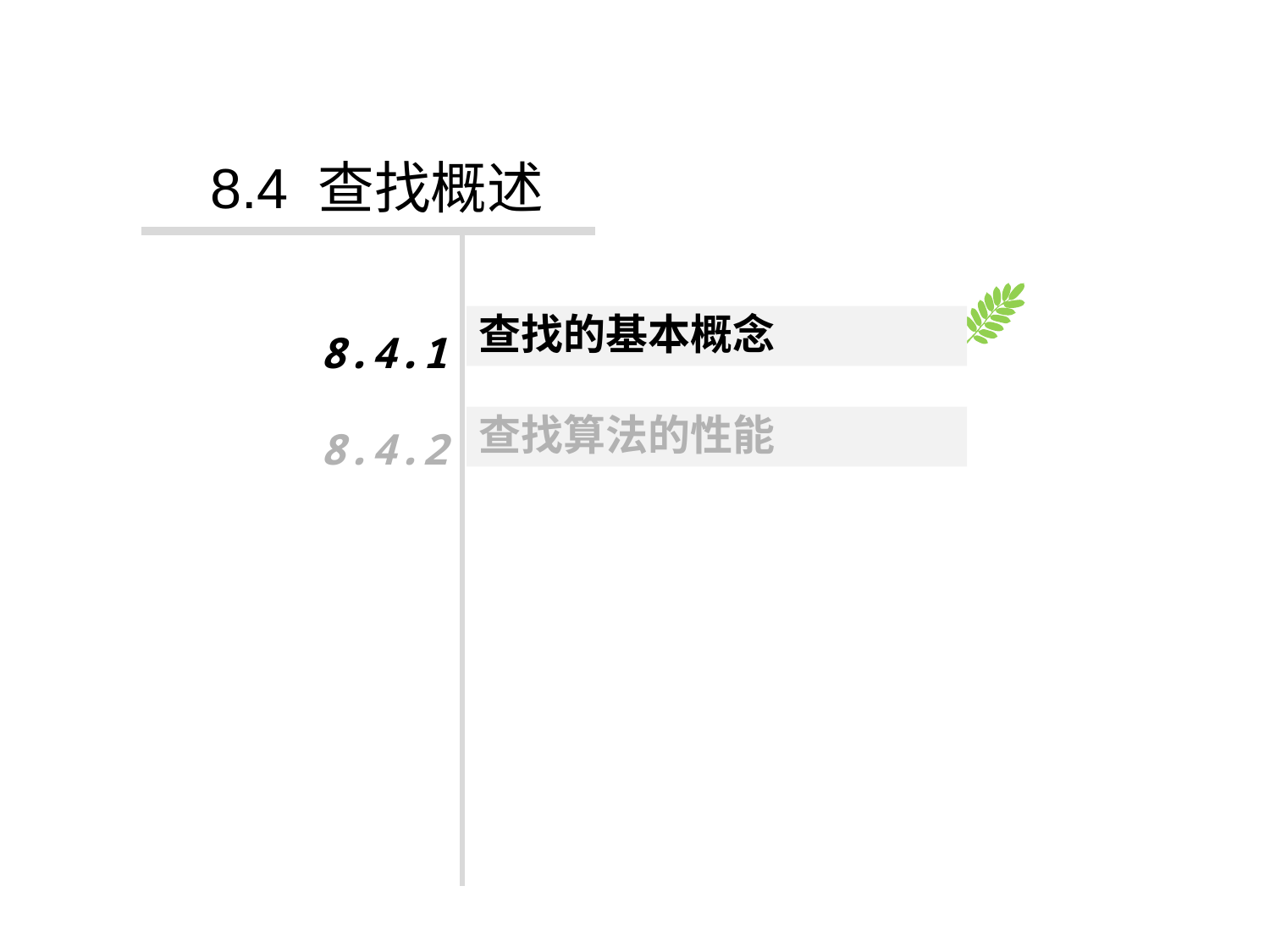

#
8.4 查找概述

查找的基本概念
8.4.1
8.4.2
查找算法的性能